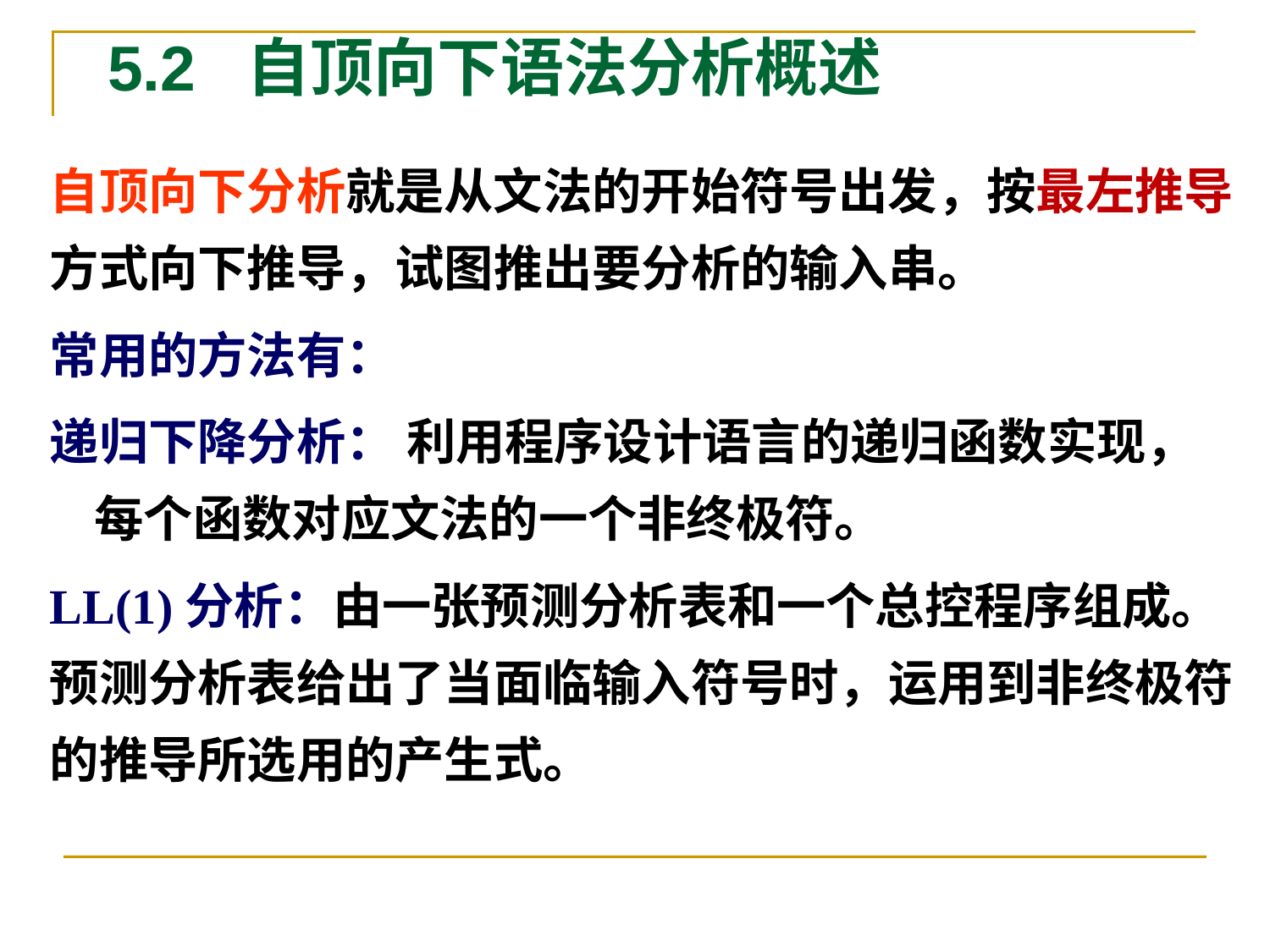

# 5.2  自顶向下语法分析概述
自顶向下分析就是从文法的开始符号出发，按最左推导方式向下推导，试图推出要分析的输入串。
常用的方法有：
递归下降分析： 利用程序设计语言的递归函数实现，          每个函数对应文法的一个非终极符。
LL(1)分析：由一张预测分析表和一个总控程序组成。预测分析表给出了当面临输入符号时，运用到非终极符的推导所选用的产生式。
13